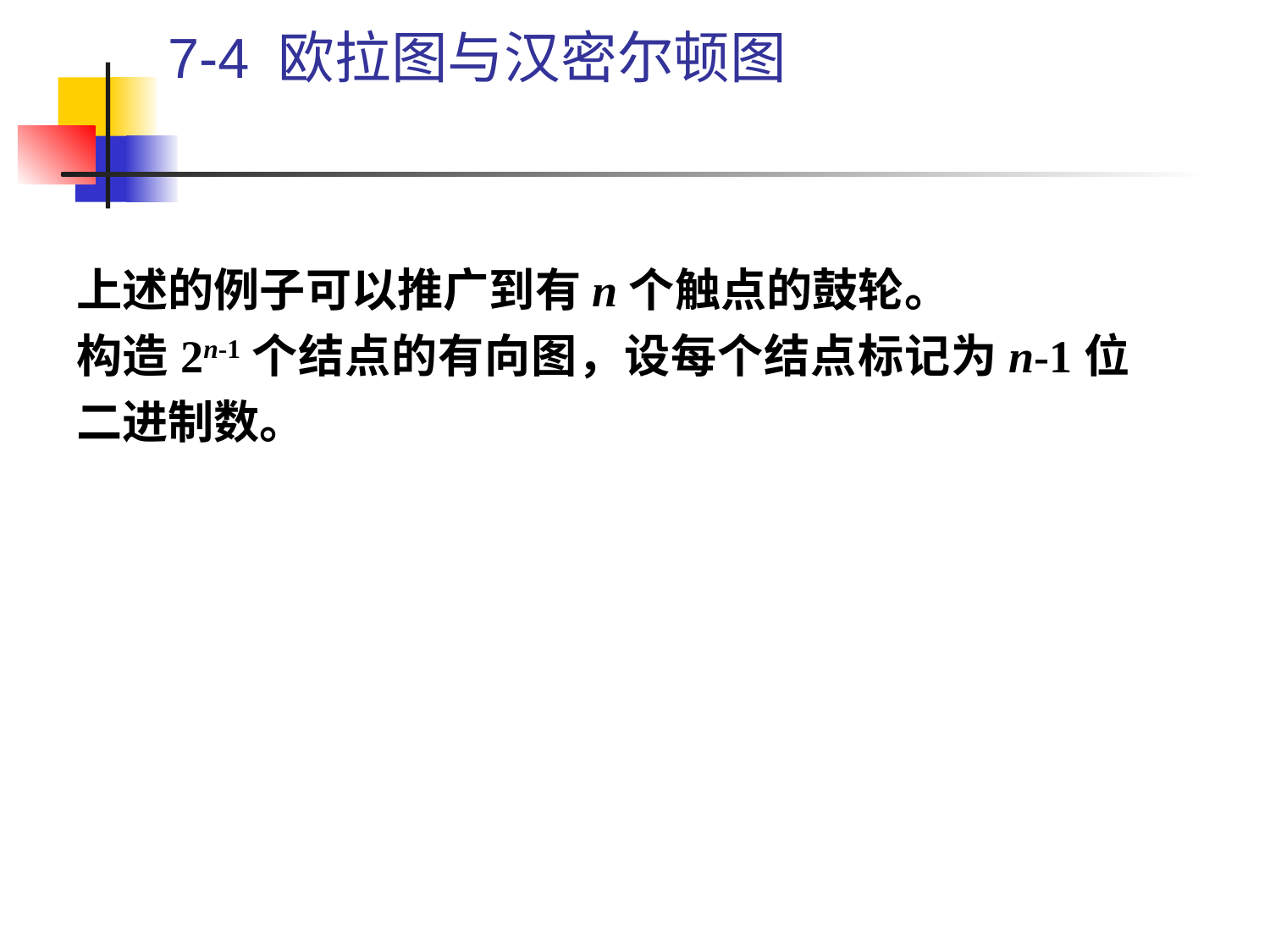

# 7-4 欧拉图与汉密尔顿图
上述的例子可以推广到有n个触点的鼓轮。
构造2n-1个结点的有向图，设每个结点标记为n-1位二进制数。